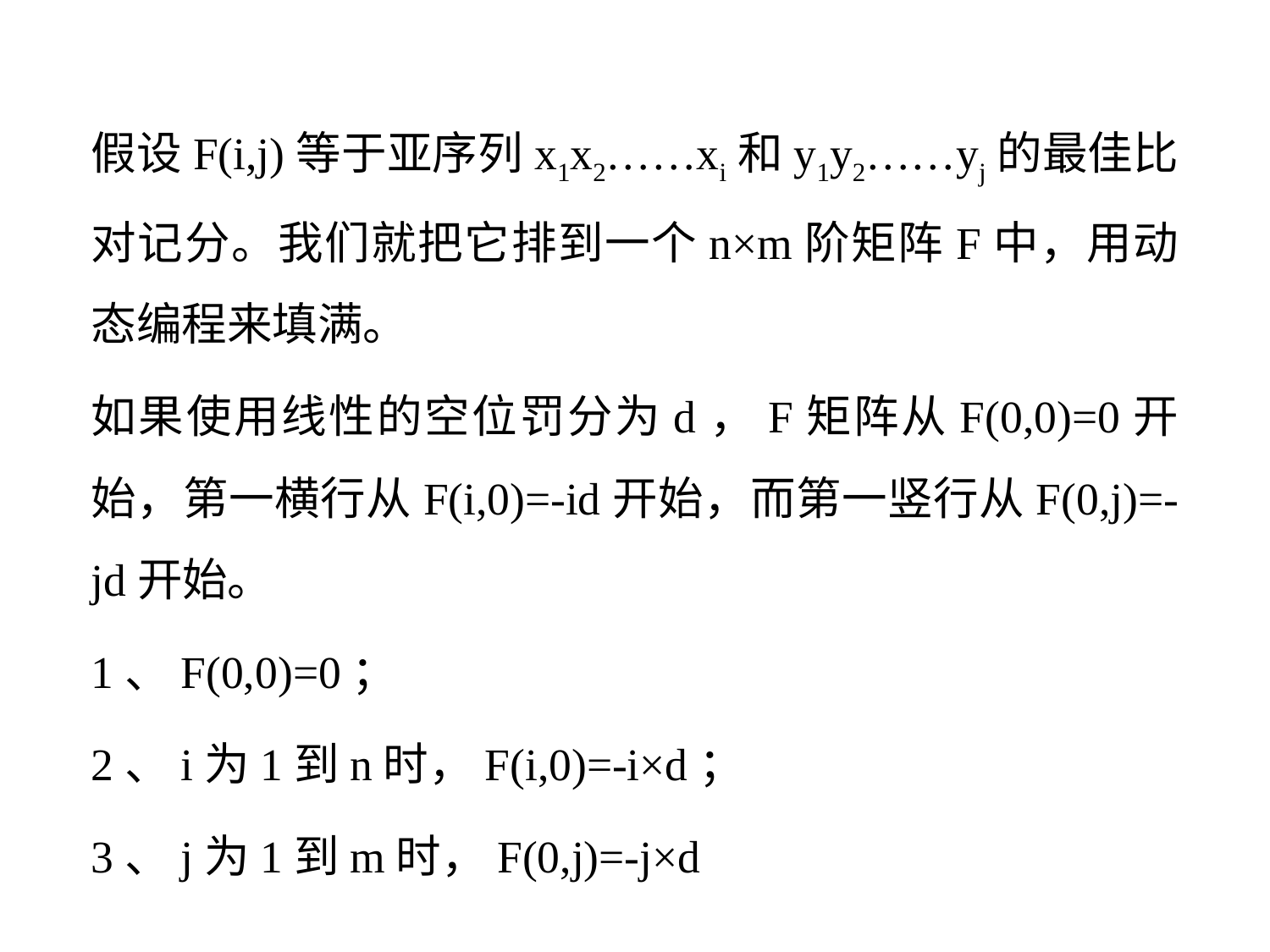

假设F(i,j)等于亚序列x1x2……xi和y1y2……yj的最佳比对记分。我们就把它排到一个n×m阶矩阵F中，用动态编程来填满。
如果使用线性的空位罚分为d，F矩阵从F(0,0)=0开始，第一横行从F(i,0)=-id开始，而第一竖行从F(0,j)=-jd开始。
1、F(0,0)=0；
2、i为1到n时，F(i,0)=-i×d；
3、j为1到m时，F(0,j)=-j×d
30